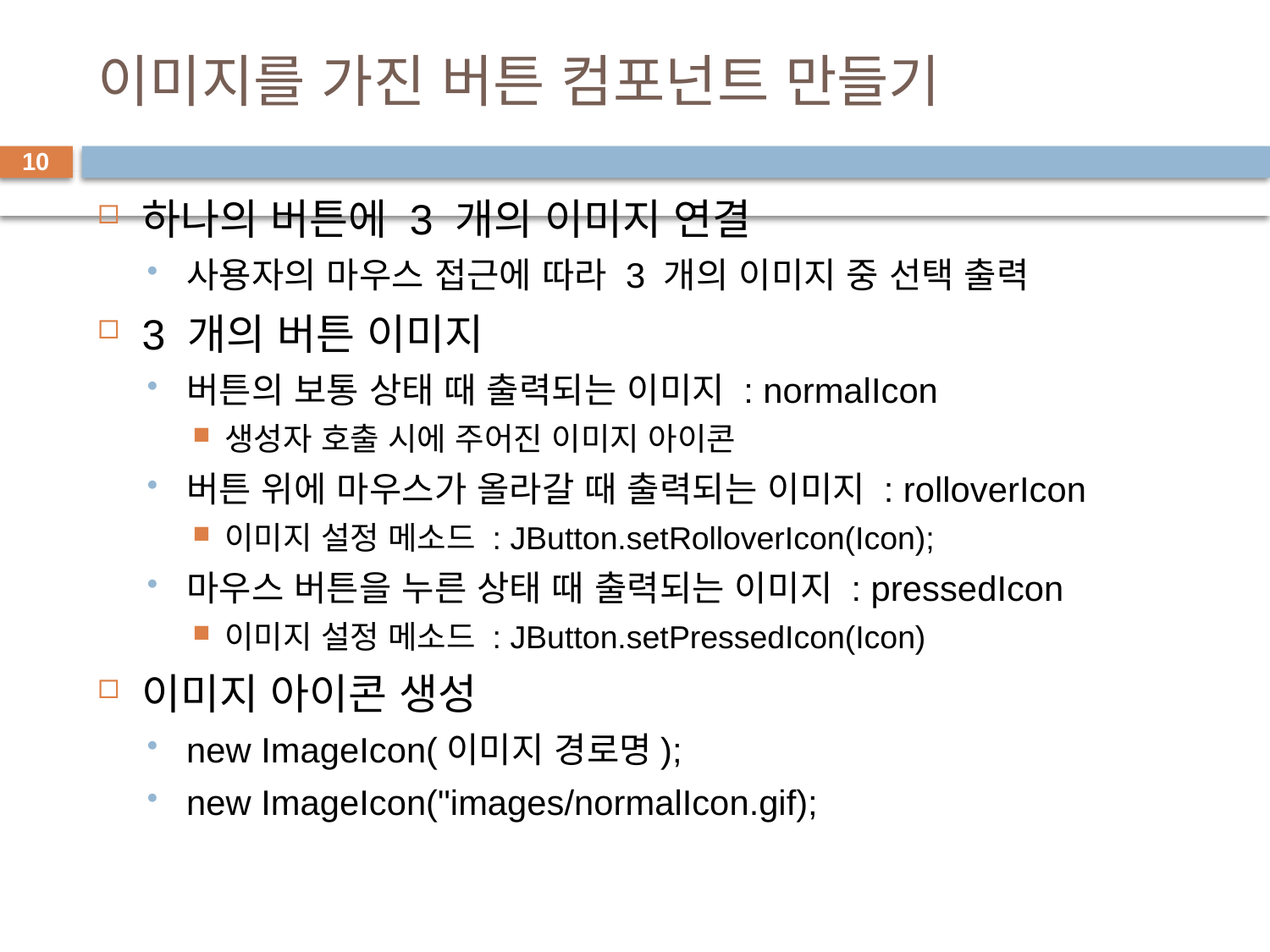

# 이미지를 가진 버튼 컴포넌트 만들기
10
하나의 버튼에 3 개의 이미지 연결
사용자의 마우스 접근에 따라 3 개의 이미지 중 선택 출력
3 개의 버튼 이미지
버튼의 보통 상태 때 출력되는 이미지 : normalIcon
생성자 호출 시에 주어진 이미지 아이콘
버튼 위에 마우스가 올라갈 때 출력되는 이미지 : rolloverIcon
이미지 설정 메소드 : JButton.setRolloverIcon(Icon);
마우스 버튼을 누른 상태 때 출력되는 이미지 : pressedIcon
이미지 설정 메소드 : JButton.setPressedIcon(Icon)
이미지 아이콘 생성
new ImageIcon(이미지 경로명);
new ImageIcon("images/normalIcon.gif);